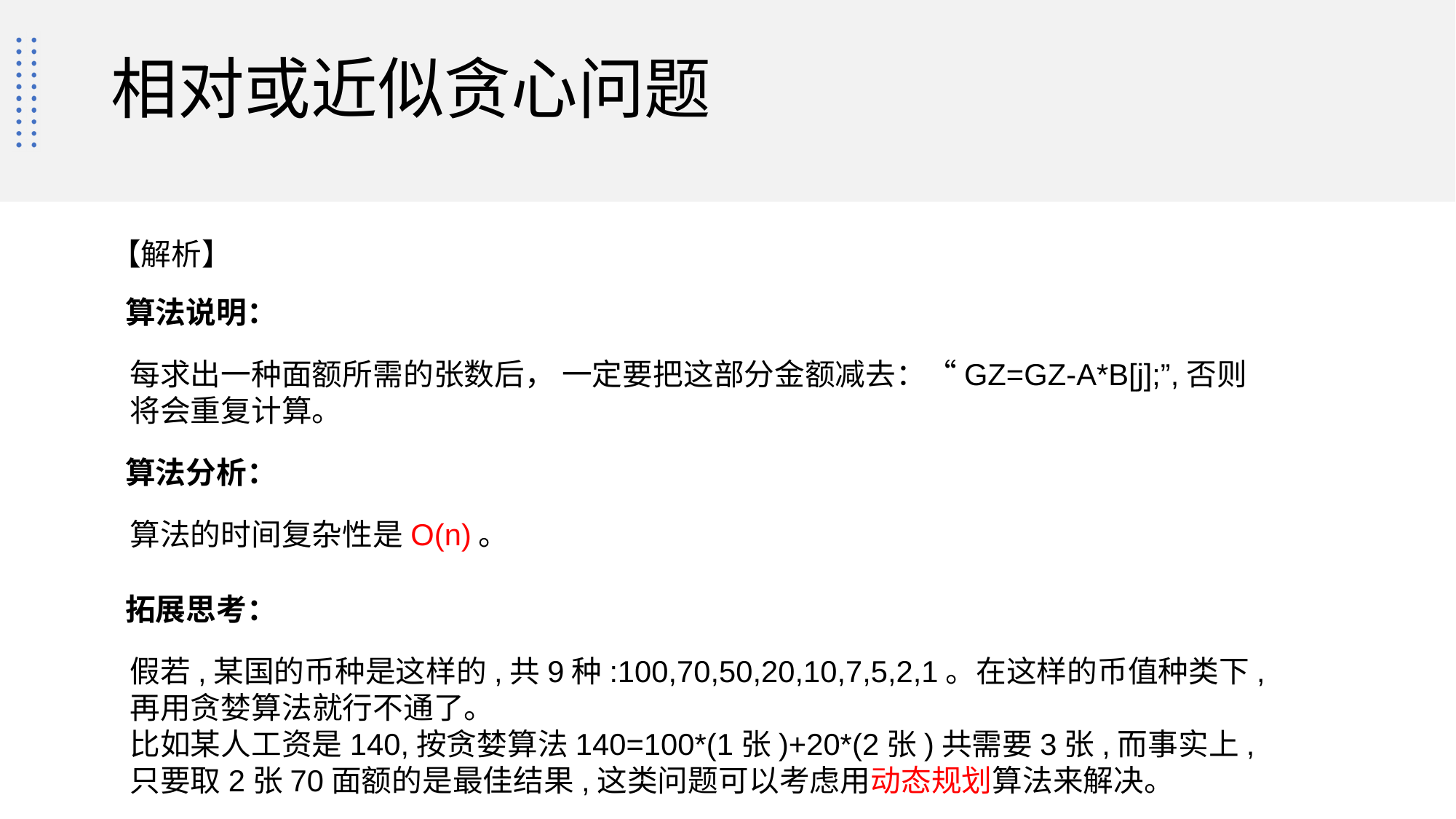

# 相对或近似贪心问题
【解析】
算法说明：
每求出一种面额所需的张数后， 一定要把这部分金额减去：“GZ=GZ-A*B[j];”,否则将会重复计算。
算法分析：
算法的时间复杂性是O(n)。
拓展思考：
假若,某国的币种是这样的,共9种:100,70,50,20,10,7,5,2,1。在这样的币值种类下,再用贪婪算法就行不通了。
比如某人工资是140,按贪婪算法140=100*(1张)+20*(2张)共需要3张,而事实上,只要取2张70面额的是最佳结果,这类问题可以考虑用动态规划算法来解决。